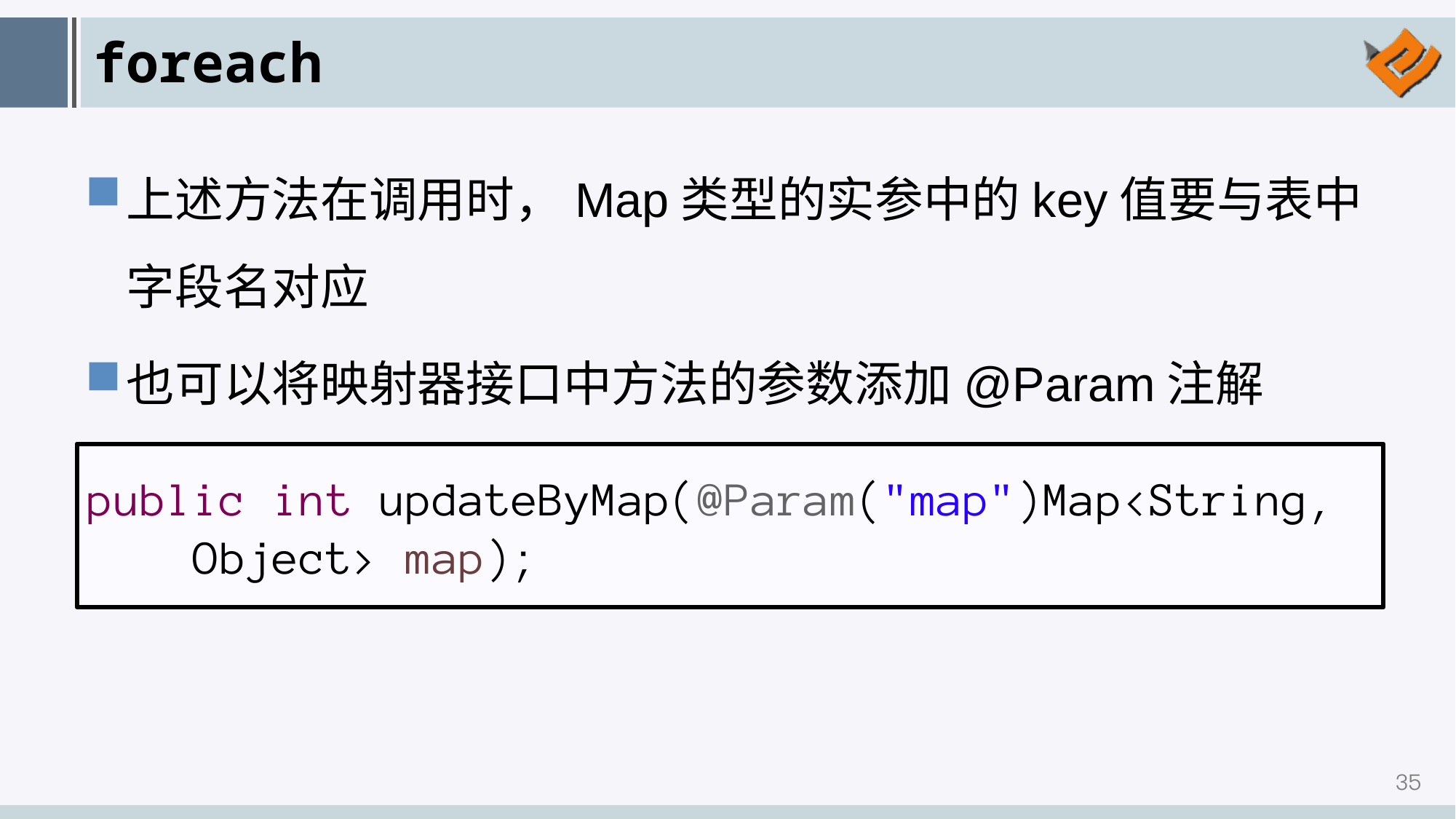

# foreach
上述方法在调用时，Map类型的实参中的key值要与表中字段名对应
也可以将映射器接口中方法的参数添加@Param注解
public int updateByMap(@Param("map")Map<String,
    Object> map);